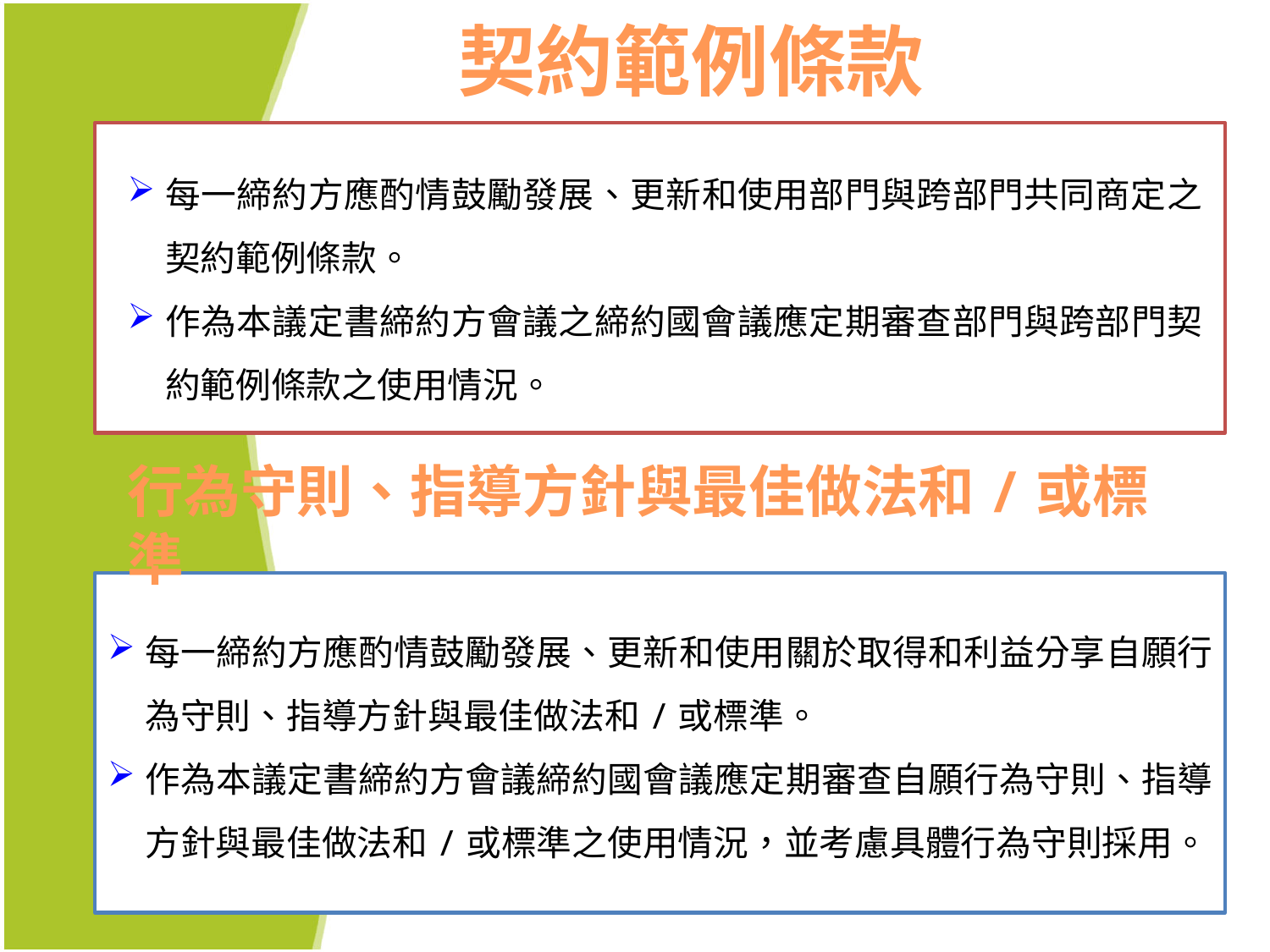

契約範例條款

每一締約方應酌情鼓勵發展、更新和使用部門與跨部門共同商定之契約範例條款。
作為本議定書締約方會議之締約國會議應定期審查部門與跨部門契約範例條款之使用情況。
行為守則、指導方針與最佳做法和/或標準

每一締約方應酌情鼓勵發展、更新和使用關於取得和利益分享自願行為守則、指導方針與最佳做法和/或標準。
作為本議定書締約方會議締約國會議應定期審查自願行為守則、指導方針與最佳做法和/或標準之使用情況，並考慮具體行為守則採用。